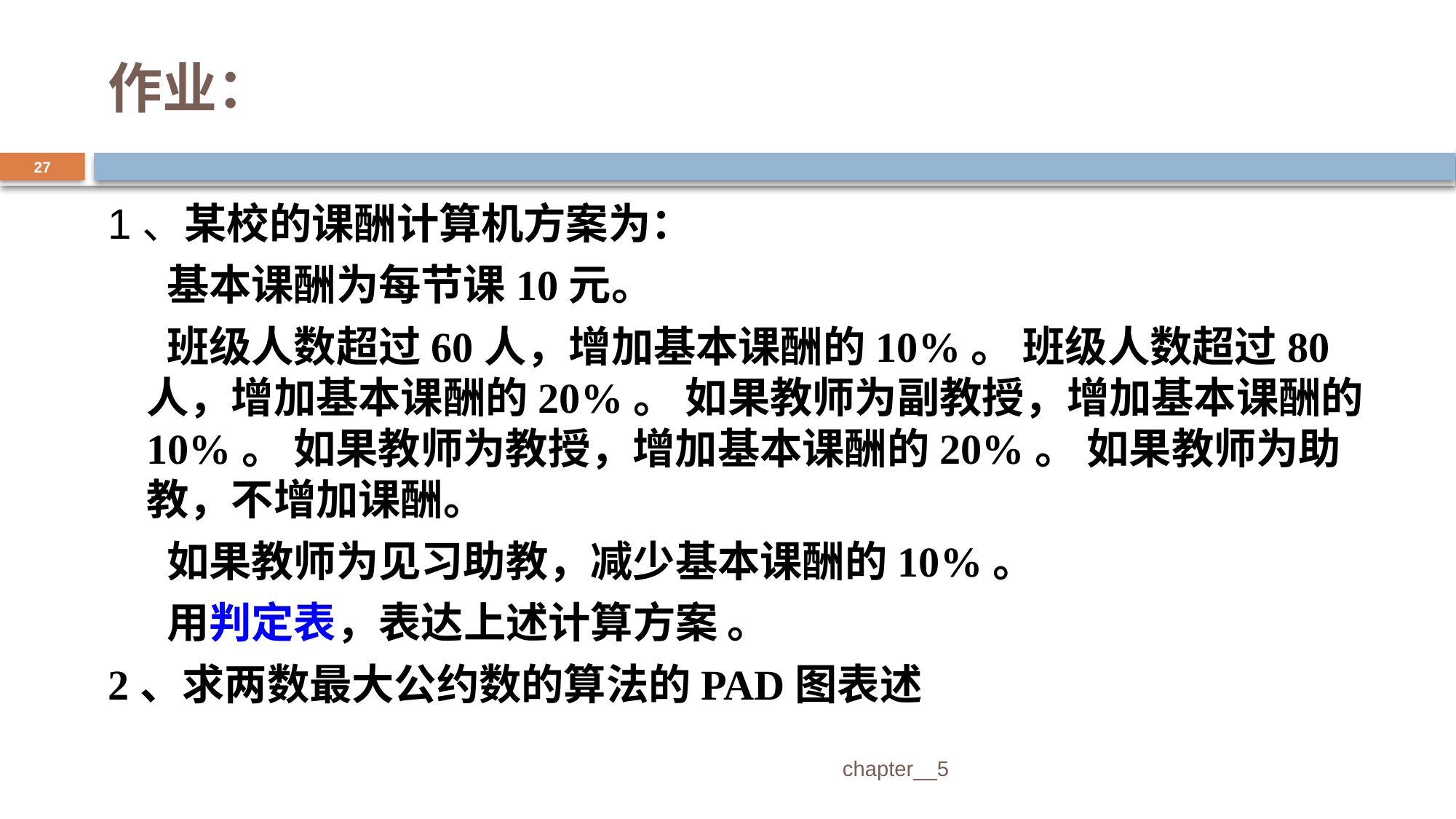

# 作业：
27
1、某校的课酬计算机方案为：
     基本课酬为每节课10元。
     班级人数超过60人，增加基本课酬的10%。 班级人数超过80人，增加基本课酬的20%。 如果教师为副教授，增加基本课酬的10%。 如果教师为教授，增加基本课酬的20%。 如果教师为助教，不增加课酬。
     如果教师为见习助教，减少基本课酬的10%。
     用判定表，表达上述计算方案 。
2、求两数最大公约数的算法的PAD图表述

 chapter__5